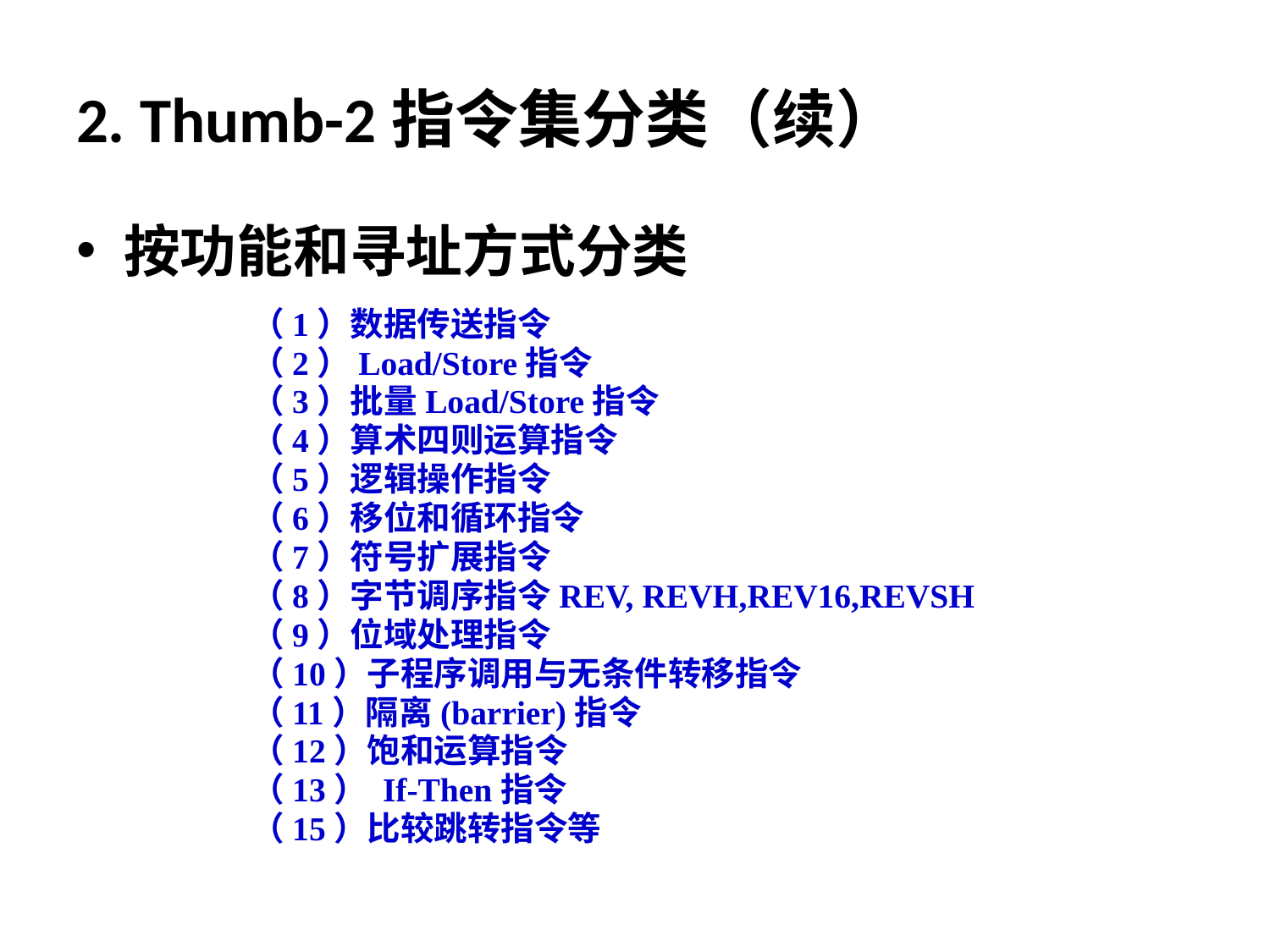

# 2. Thumb-2指令集分类（续）
按功能和寻址方式分类
（1）数据传送指令
（2）Load/Store指令
（3）批量Load/Store指令
（4）算术四则运算指令
（5）逻辑操作指令
（6）移位和循环指令
（7）符号扩展指令
（8）字节调序指令REV, REVH,REV16,REVSH
（9）位域处理指令
（10）子程序调用与无条件转移指令
（11）隔离(barrier)指令
（12）饱和运算指令
（13） If‐Then指令
（15）比较跳转指令等